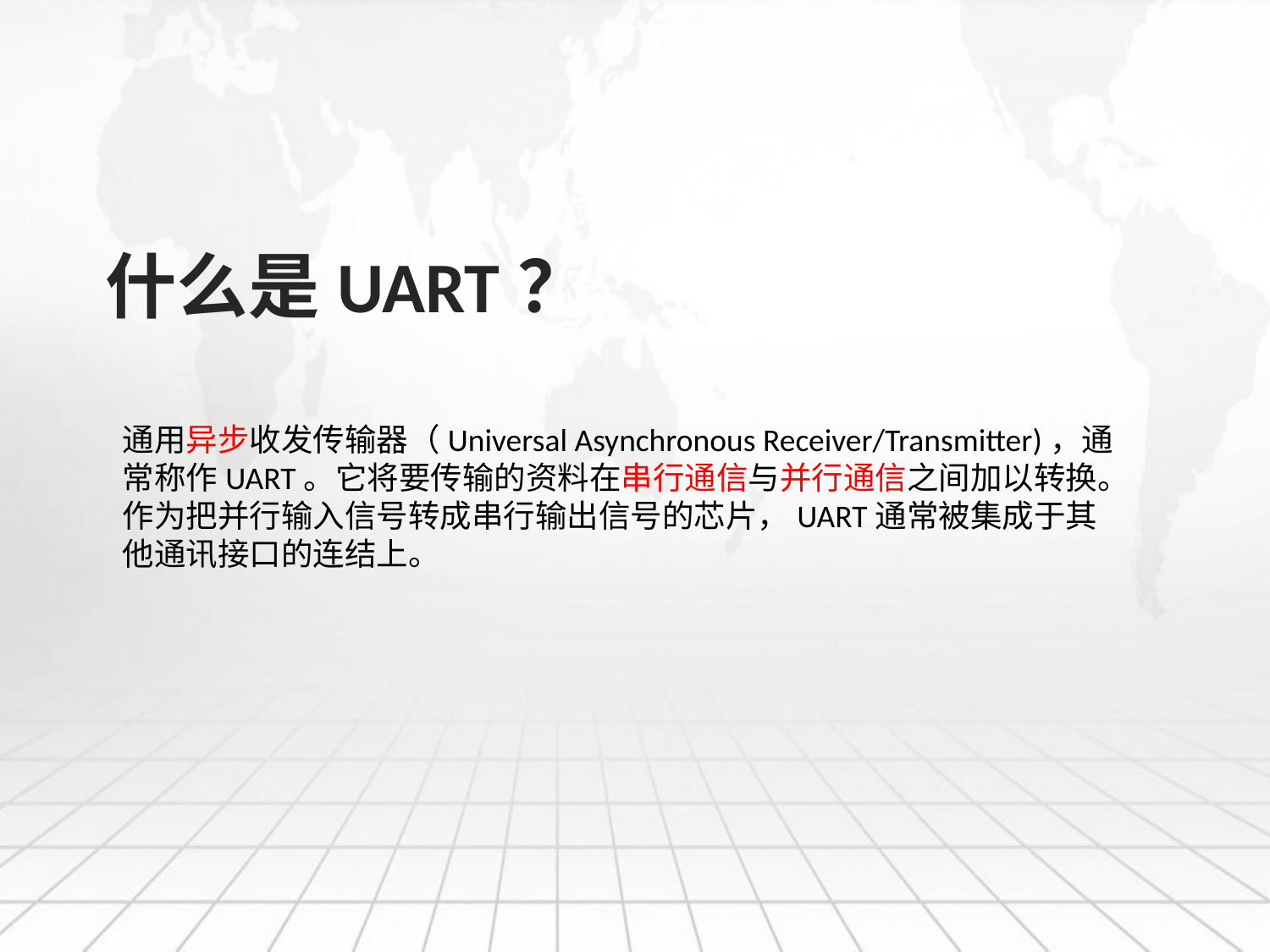

什么是UART？
通用异步收发传输器（Universal Asynchronous Receiver/Transmitter)，通常称作UART。它将要传输的资料在串行通信与并行通信之间加以转换。作为把并行输入信号转成串行输出信号的芯片，UART通常被集成于其他通讯接口的连结上。